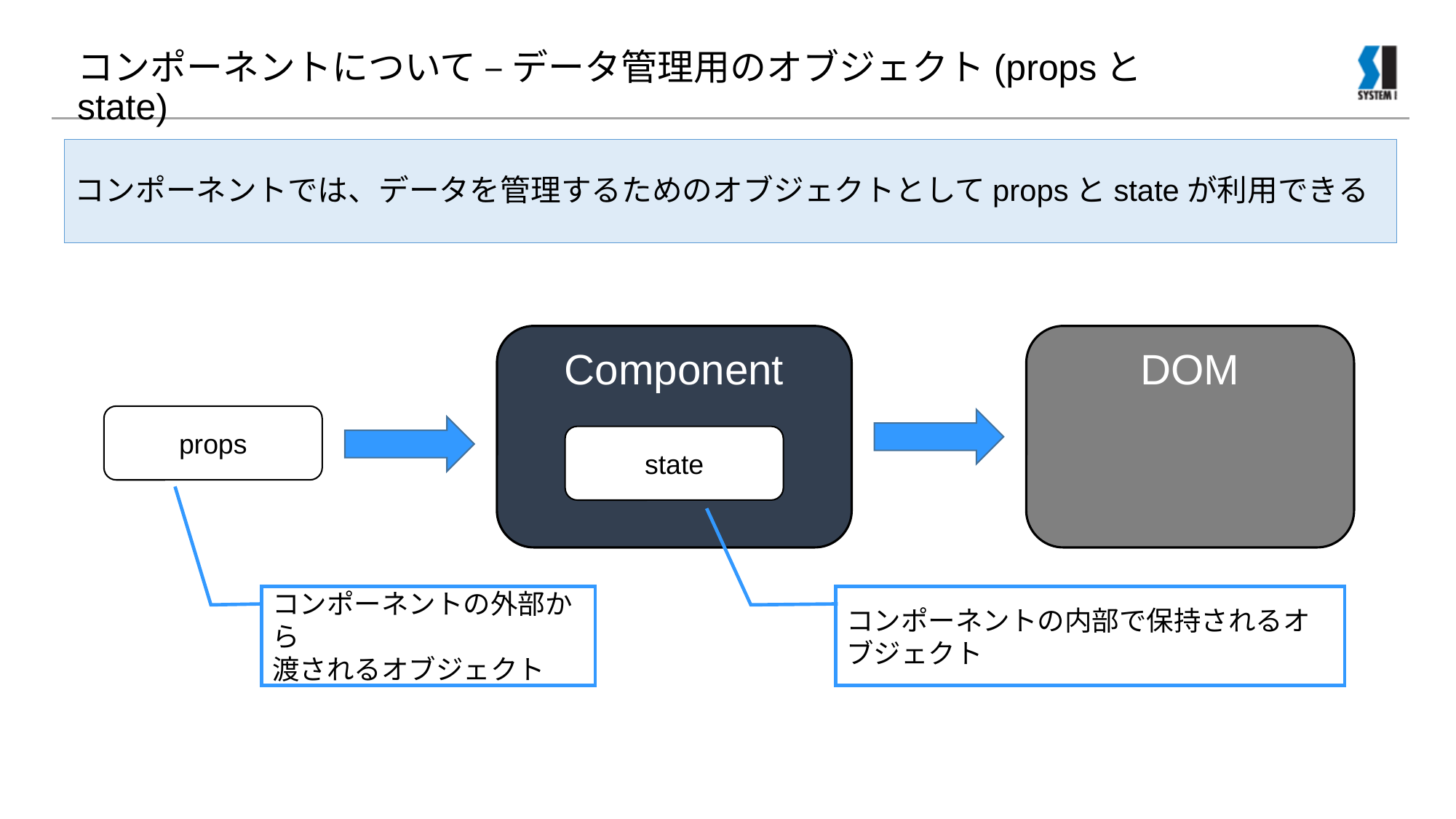

# コンポーネントについて – データ管理用のオブジェクト(propsとstate)
コンポーネントでは、データを管理するためのオブジェクトとしてpropsとstateが利用できる
Component

DOM
props

state
コンポーネントの外部から
渡されるオブジェクト
コンポーネントの内部で保持されるオブジェクト